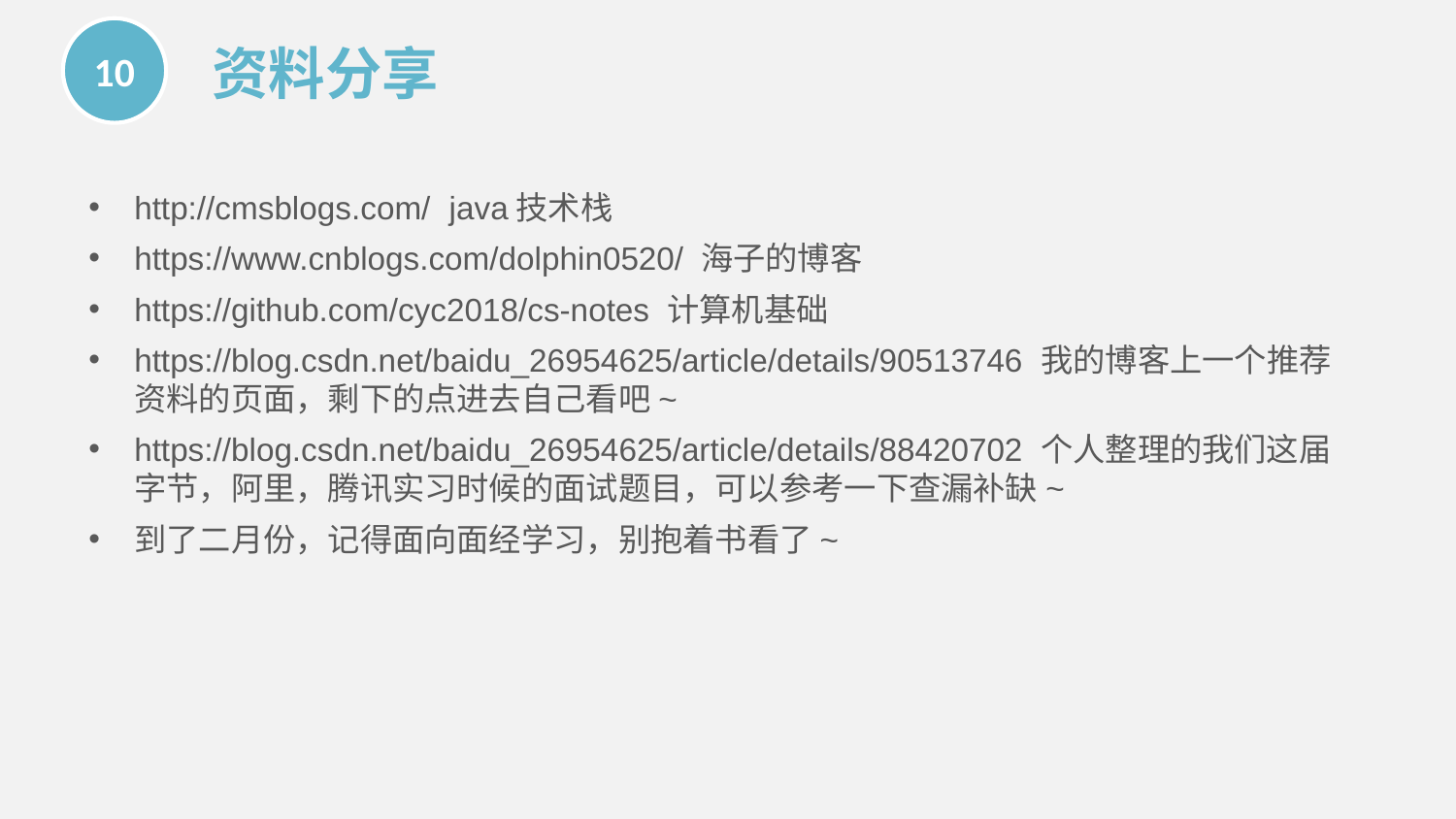

10
资料分享
http://cmsblogs.com/  java技术栈
https://www.cnblogs.com/dolphin0520/ 海子的博客
https://github.com/cyc2018/cs-notes 计算机基础
https://blog.csdn.net/baidu_26954625/article/details/90513746 我的博客上一个推荐资料的页面，剩下的点进去自己看吧~
https://blog.csdn.net/baidu_26954625/article/details/88420702 个人整理的我们这届字节，阿里，腾讯实习时候的面试题目，可以参考一下查漏补缺~
到了二月份，记得面向面经学习，别抱着书看了~